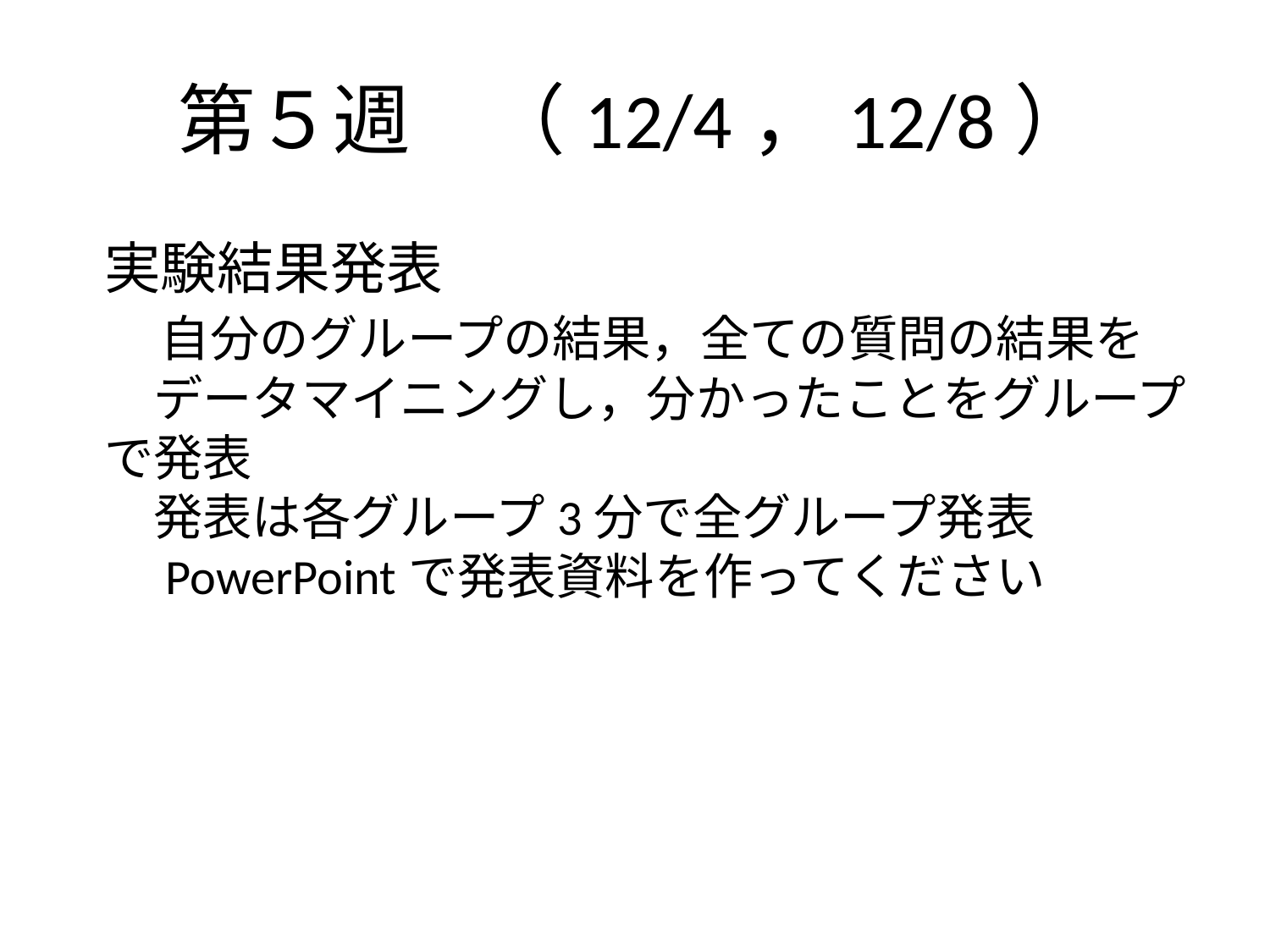

# 第５週　（12/4，12/8）
実験結果発表
　自分のグループの結果，全ての質問の結果を
　データマイニングし，分かったことをグループで発表
　発表は各グループ3分で全グループ発表
　PowerPointで発表資料を作ってください